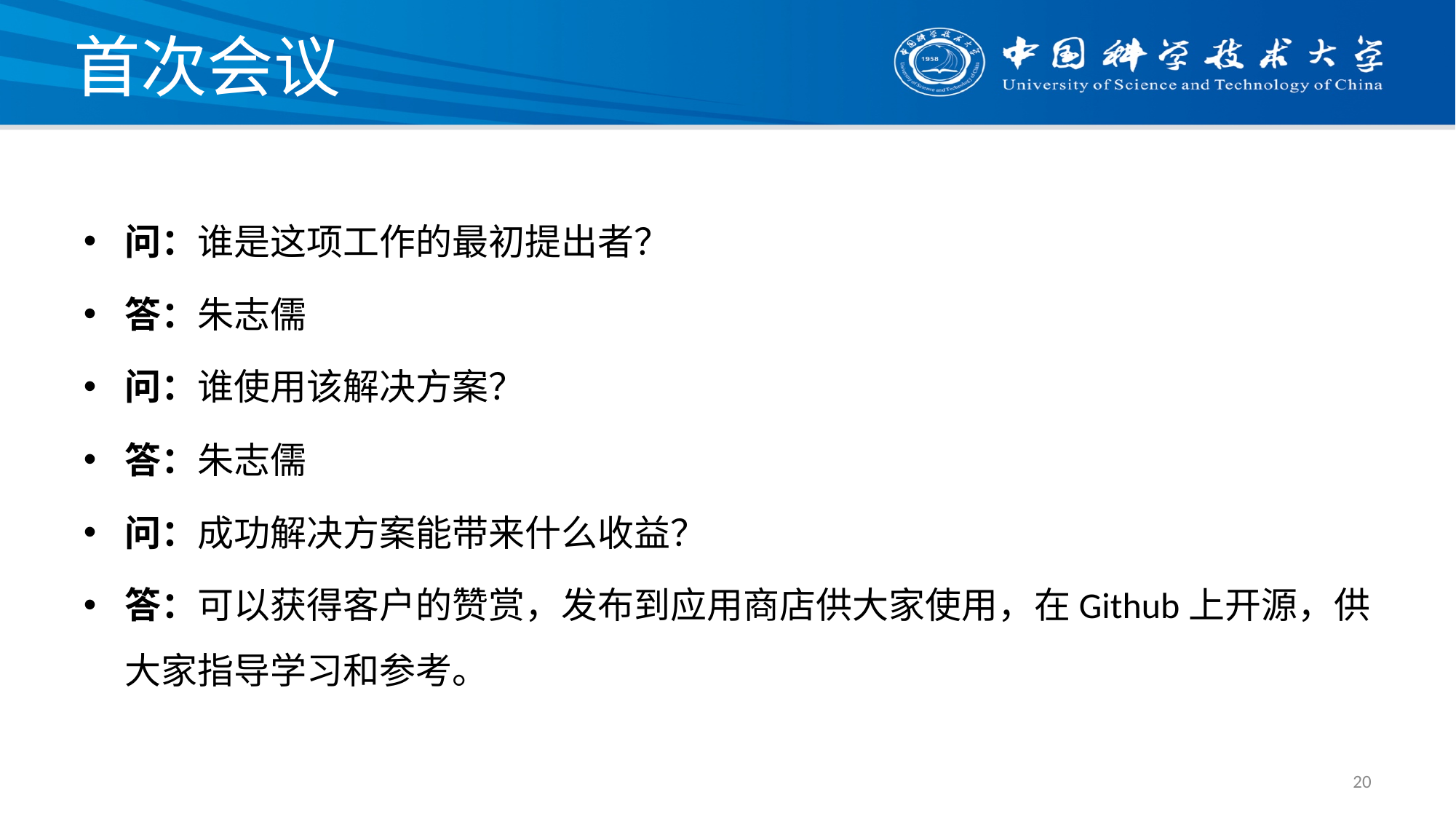

# 首次会议
问：谁是这项工作的最初提出者？
答：朱志儒
问：谁使用该解决方案？
答：朱志儒
问：成功解决方案能带来什么收益？
答：可以获得客户的赞赏，发布到应用商店供大家使用，在Github上开源，供大家指导学习和参考。
20